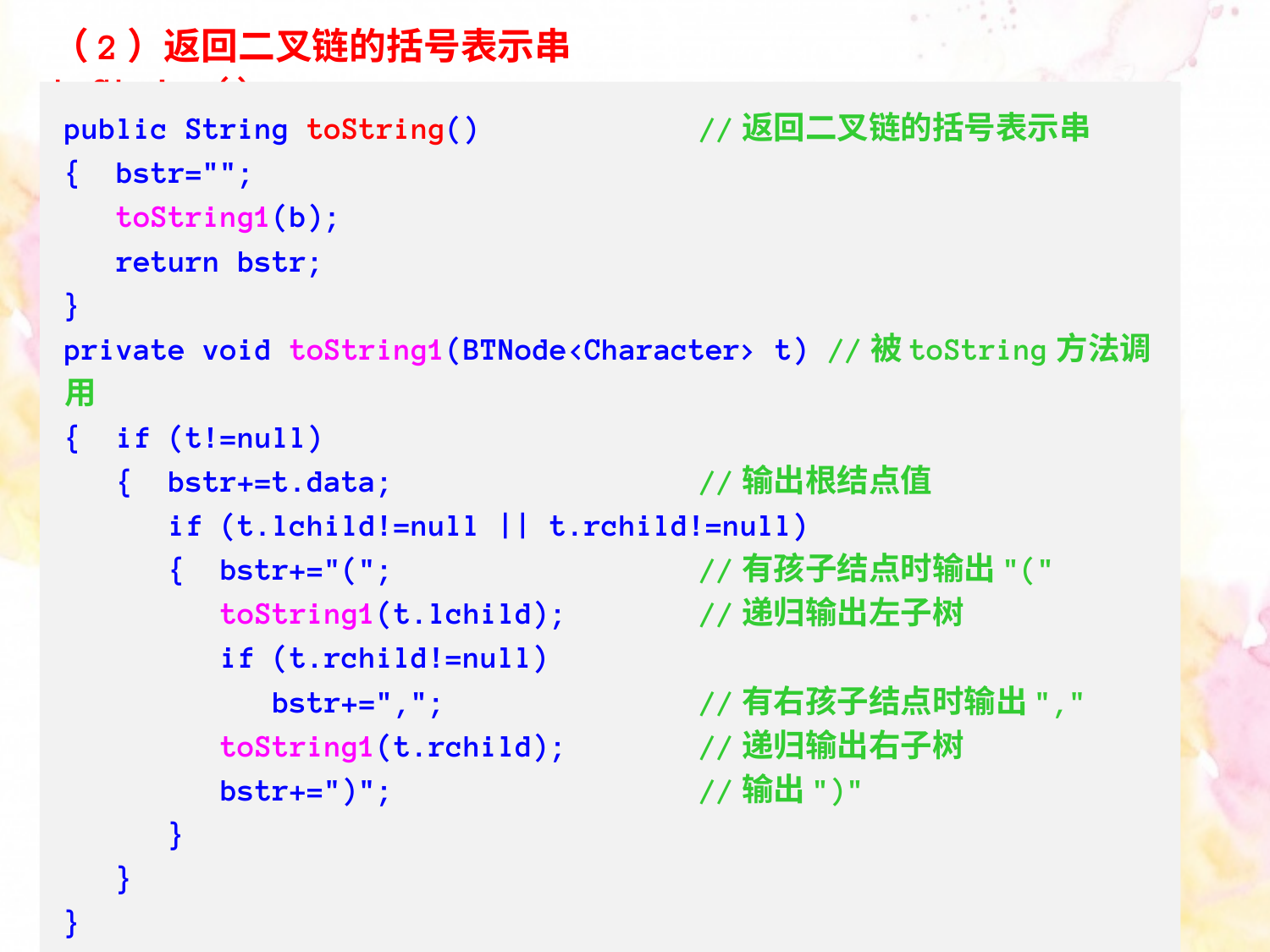

（2）返回二叉链的括号表示串toString()
public String toString()		//返回二叉链的括号表示串
{  bstr="";
   toString1(b);
   return bstr;
}
private void toString1(BTNode<Character> t) //被toString方法调用
{  if (t!=null)
   {  bstr+=t.data;			//输出根结点值
      if (t.lchild!=null || t.rchild!=null)
      {  bstr+="(";			//有孩子结点时输出"("
         toString1(t.lchild);		//递归输出左子树
         if (t.rchild!=null)
            bstr+=",";		//有右孩子结点时输出","
         toString1(t.rchild);		//递归输出右子树
         bstr+=")";			//输出")"
      }
   }
}